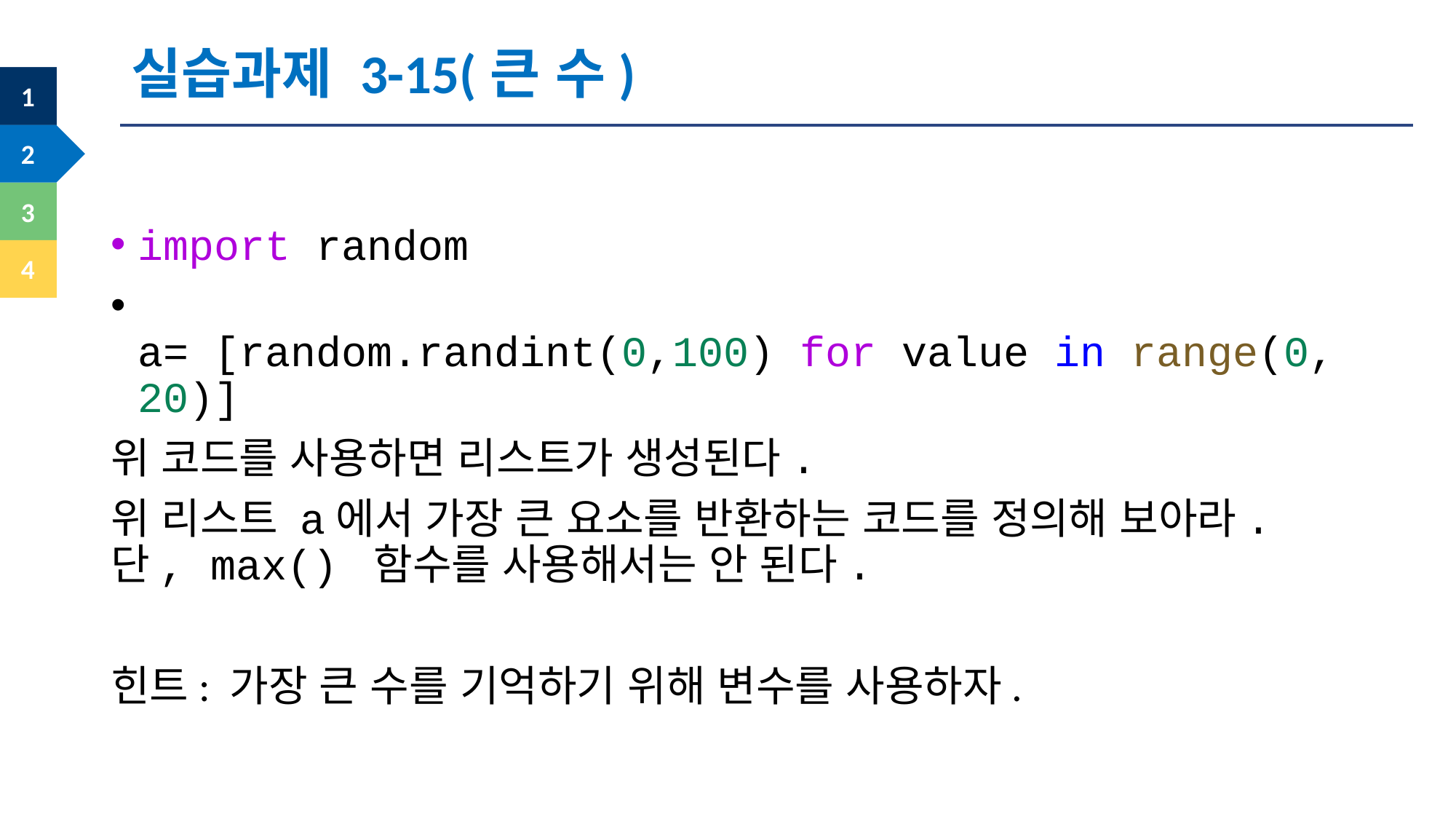

실습과제 3-15(큰 수)
import random
a= [random.randint(0,100) for value in range(0,20)]
위 코드를 사용하면 리스트가 생성된다.
위 리스트 a에서 가장 큰 요소를 반환하는 코드를 정의해 보아라. 단, max() 함수를 사용해서는 안 된다.

힌트: 가장 큰 수를 기억하기 위해 변수를 사용하자.